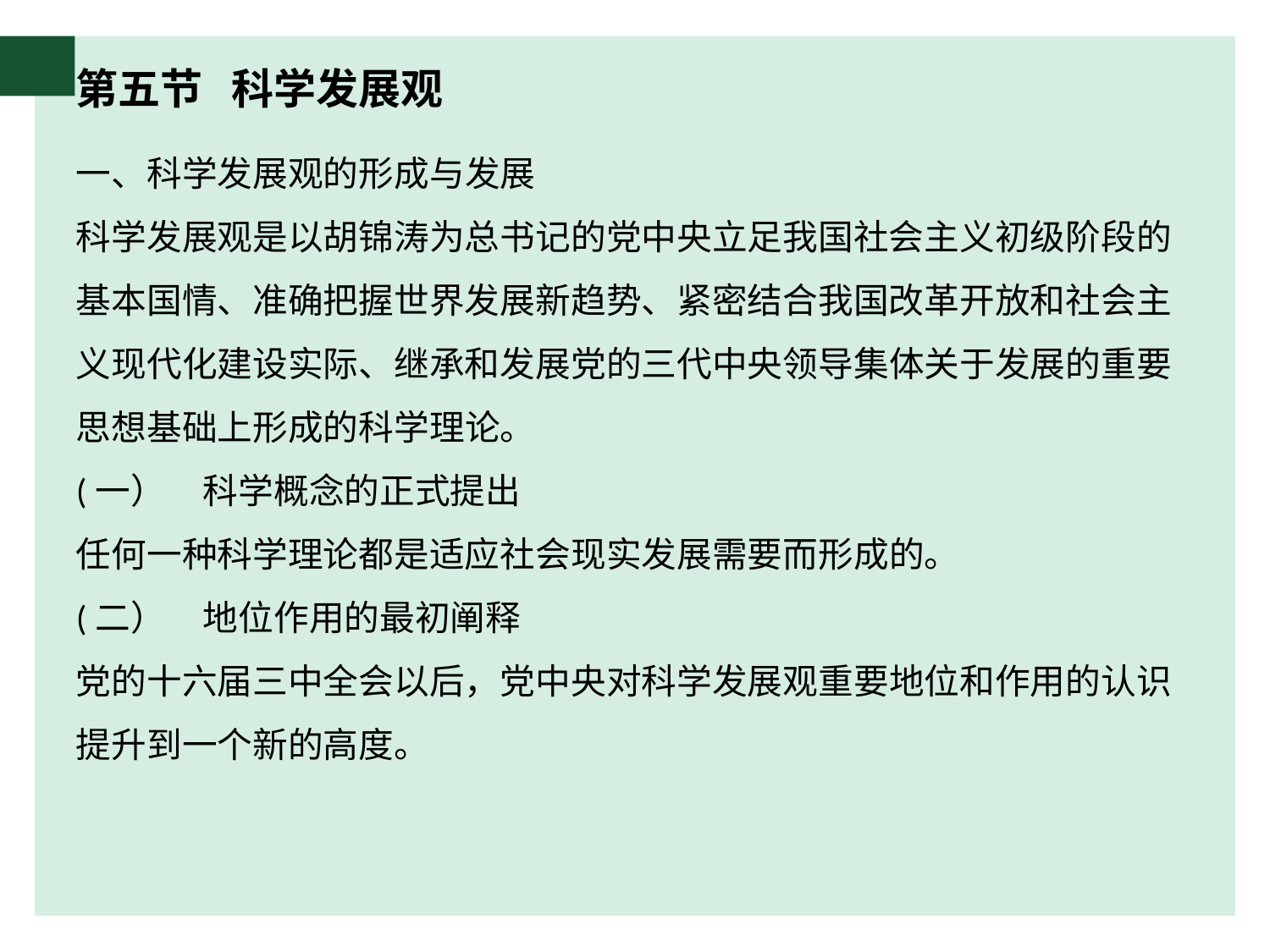

# 第五节   科学发展观
一、科学发展观的形成与发展
科学发展观是以胡锦涛为总书记的党中央立足我国社会主义初级阶段的基本国情、准确把握世界发展新趋势、紧密结合我国改革开放和社会主义现代化建设实际、继承和发展党的三代中央领导集体关于发展的重要思想基础上形成的科学理论。
(一）	科学概念的正式提出
任何一种科学理论都是适应社会现实发展需要而形成的。
(二）	地位作用的最初阐释
党的十六届三中全会以后，党中央对科学发展观重要地位和作用的认识提升到一个新的高度。